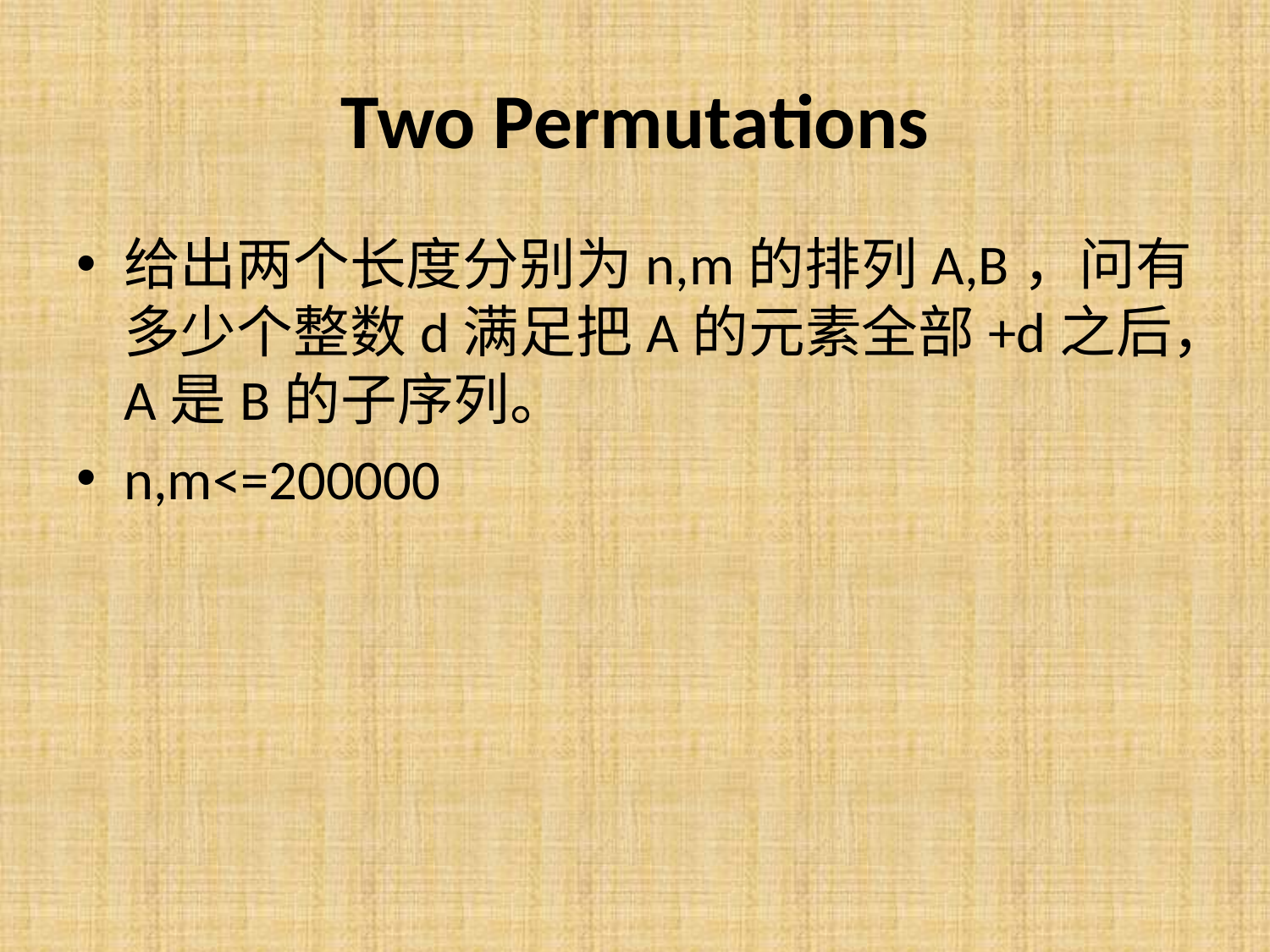

# Two Permutations
给出两个长度分别为n,m的排列A,B，问有多少个整数d满足把A的元素全部+d之后，A是B的子序列。
n,m<=200000